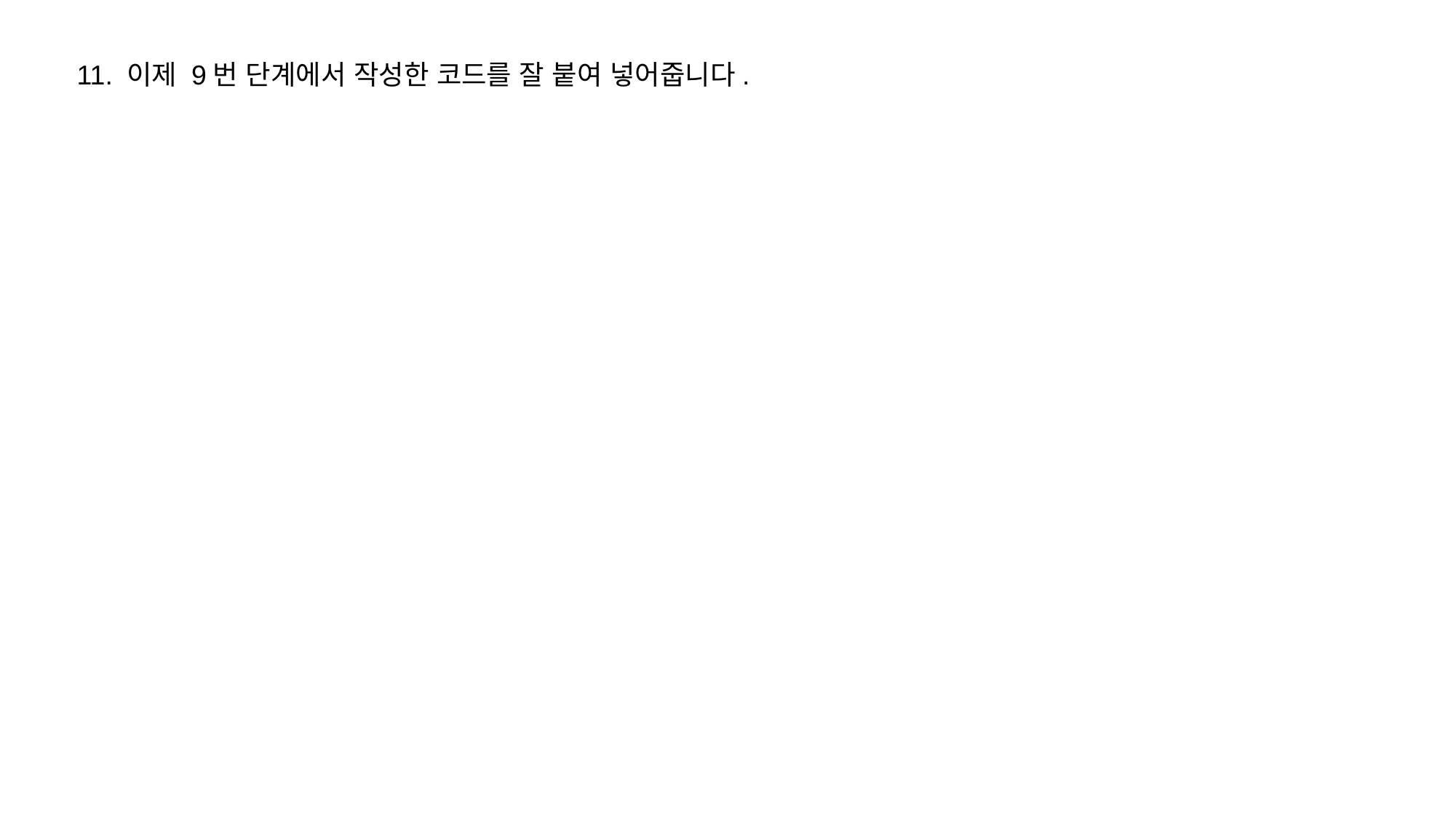

11. 이제 9번 단계에서 작성한 코드를 잘 붙여 넣어줍니다.